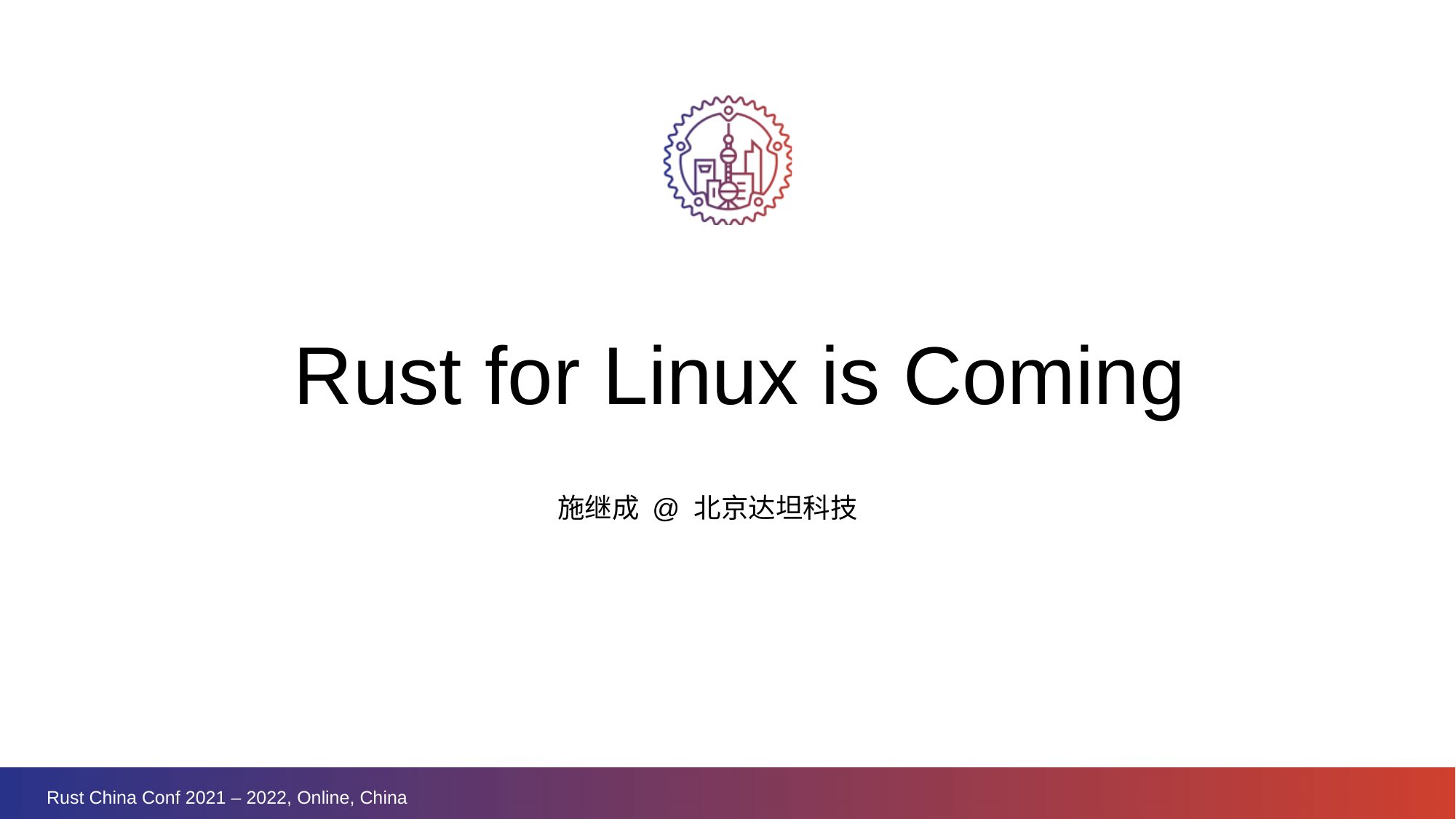

Rust for Linux is Coming
施继成 @ 北京达坦科技